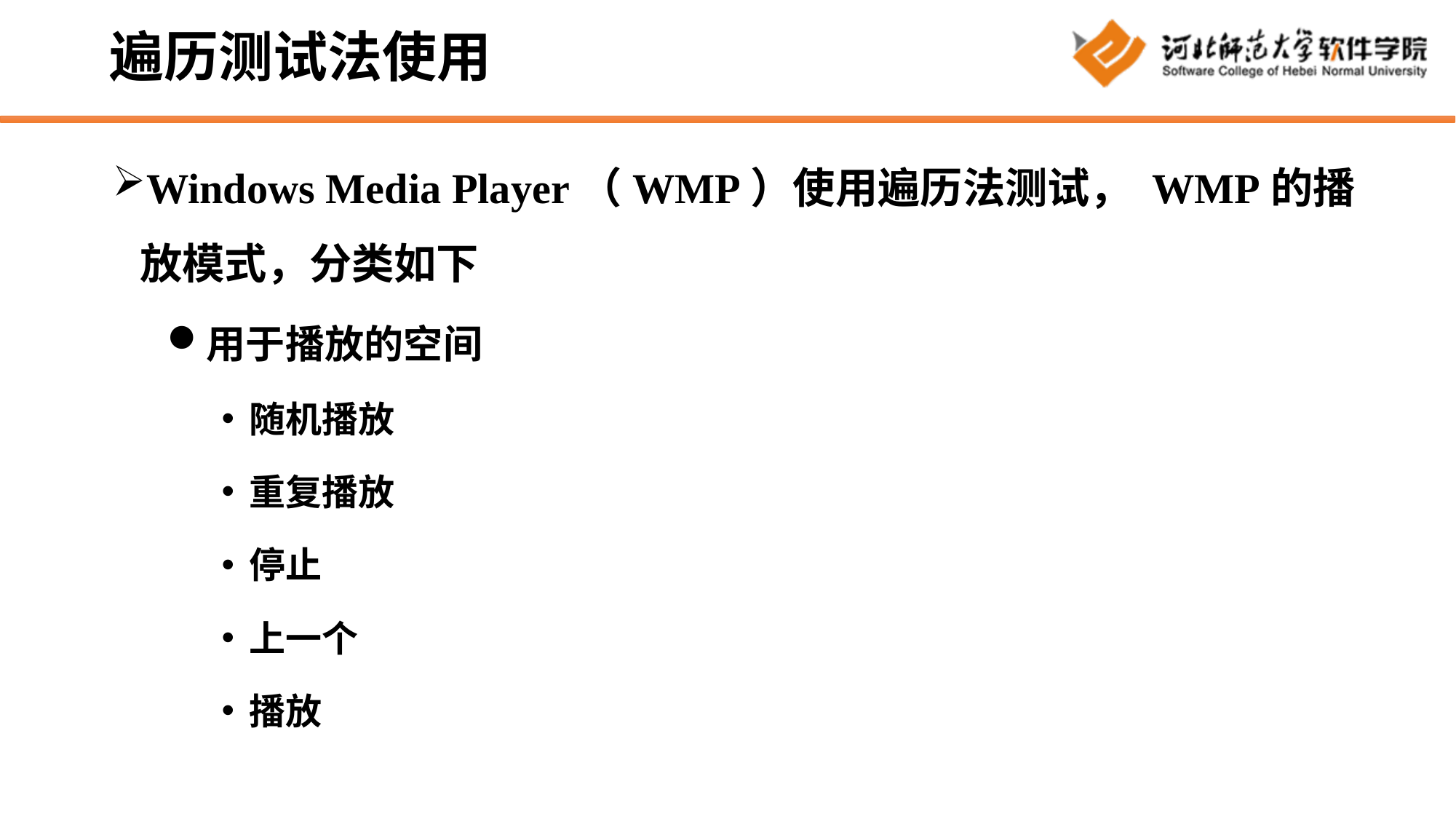

# 遍历测试法使用
Windows Media Player（WMP）使用遍历法测试， WMP的播放模式，分类如下
用于播放的空间
随机播放
重复播放
停止
上一个
播放